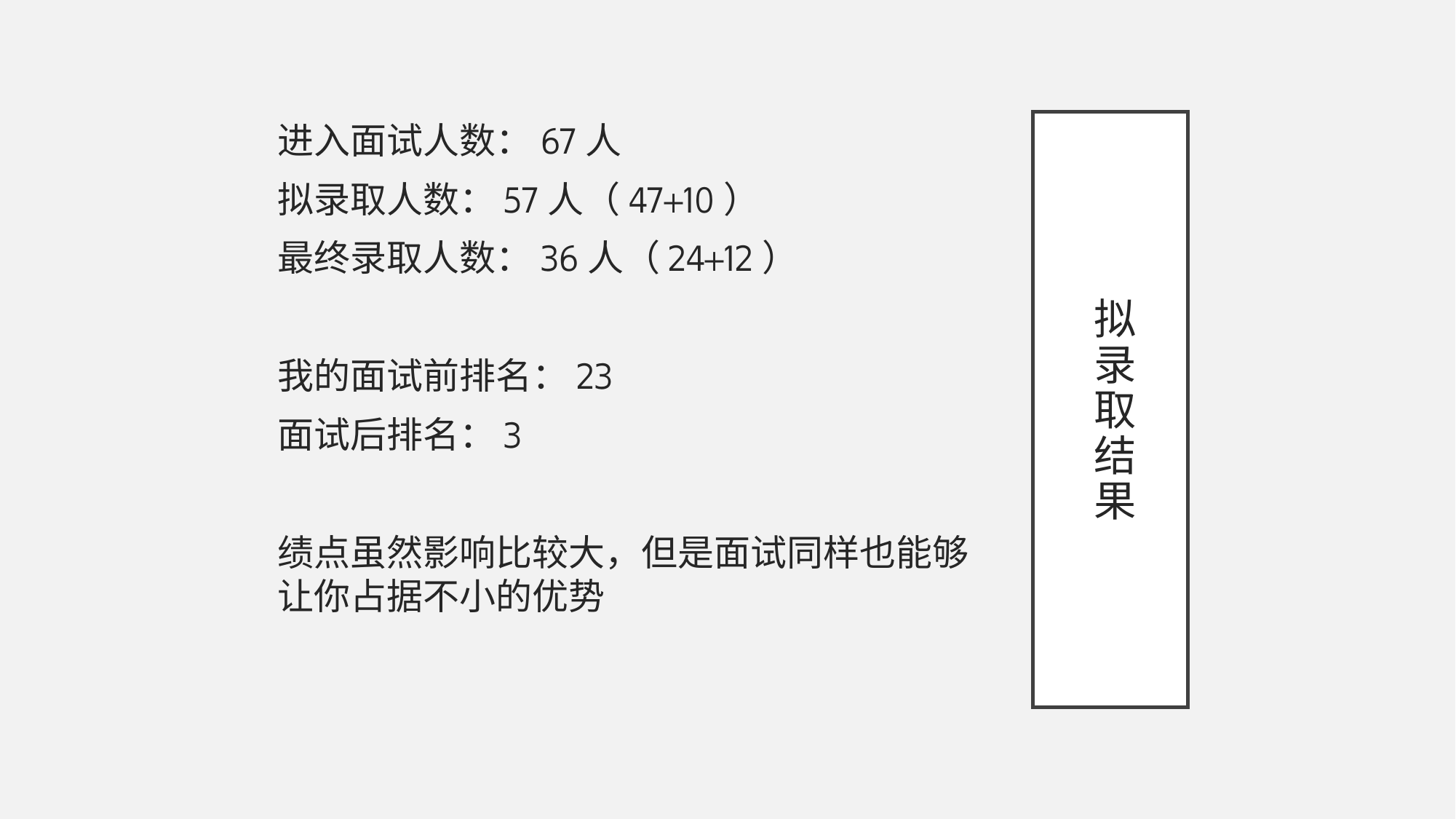

进入面试人数：67人
拟录取人数：57人（47+10）
最终录取人数：36人（24+12）

我的面试前排名：23
面试后排名：3

绩点虽然影响比较大，但是面试同样也能够让你占据不小的优势
# 拟录取结果